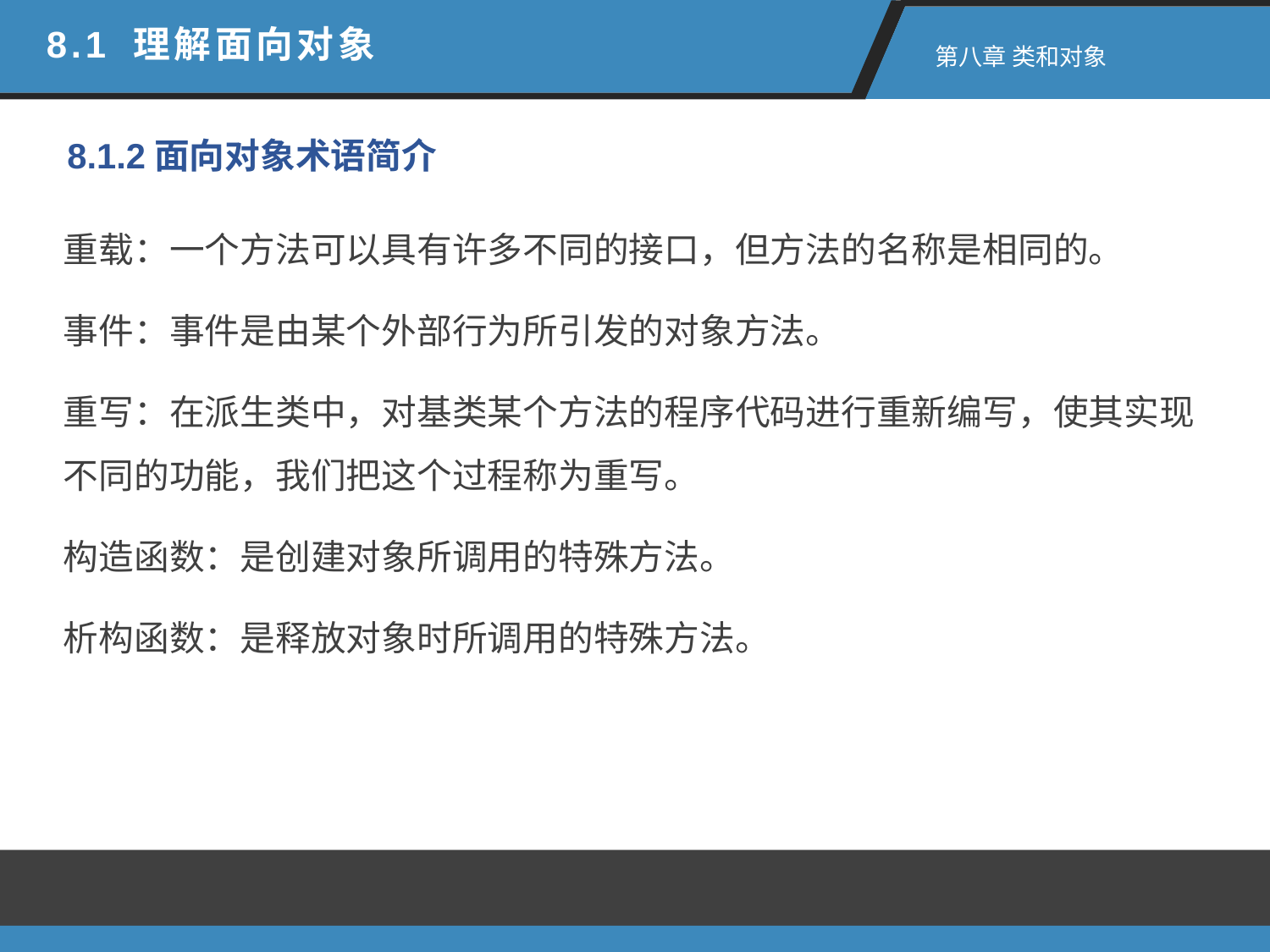

8.1 理解面向对象
  第八章 类和对象
8.1.2面向对象术语简介
重载：一个方法可以具有许多不同的接口，但方法的名称是相同的。
事件：事件是由某个外部行为所引发的对象方法。
重写：在派生类中，对基类某个方法的程序代码进行重新编写，使其实现不同的功能，我们把这个过程称为重写。
构造函数：是创建对象所调用的特殊方法。
析构函数：是释放对象时所调用的特殊方法。